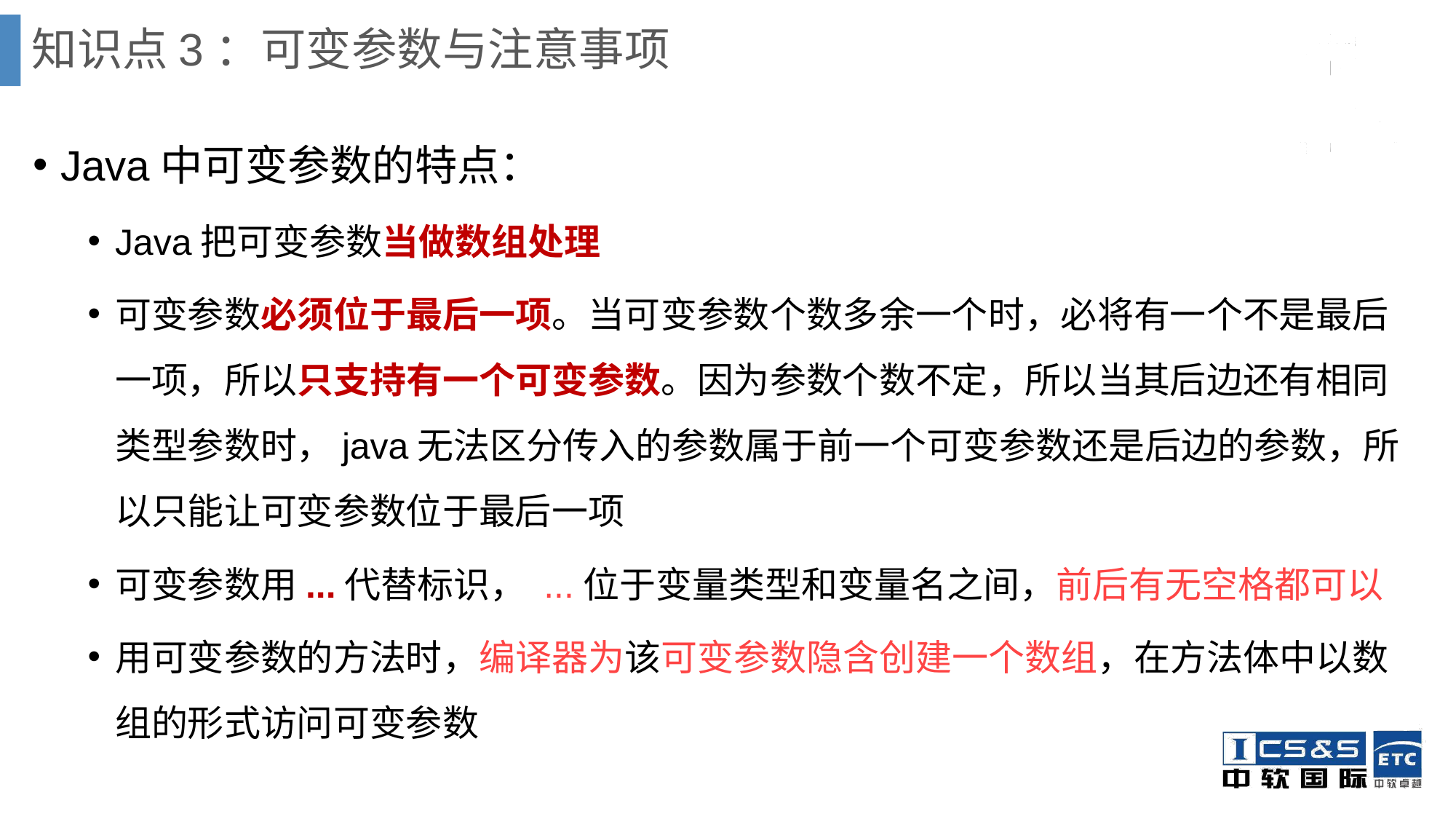

# 知识点3：可变参数与注意事项
Java中可变参数的特点：
Java把可变参数当做数组处理
可变参数必须位于最后一项。当可变参数个数多余一个时，必将有一个不是最后一项，所以只支持有一个可变参数。因为参数个数不定，所以当其后边还有相同类型参数时，java无法区分传入的参数属于前一个可变参数还是后边的参数，所以只能让可变参数位于最后一项
可变参数用...代替标识， ...位于变量类型和变量名之间，前后有无空格都可以
用可变参数的方法时，编译器为该可变参数隐含创建一个数组，在方法体中以数组的形式访问可变参数